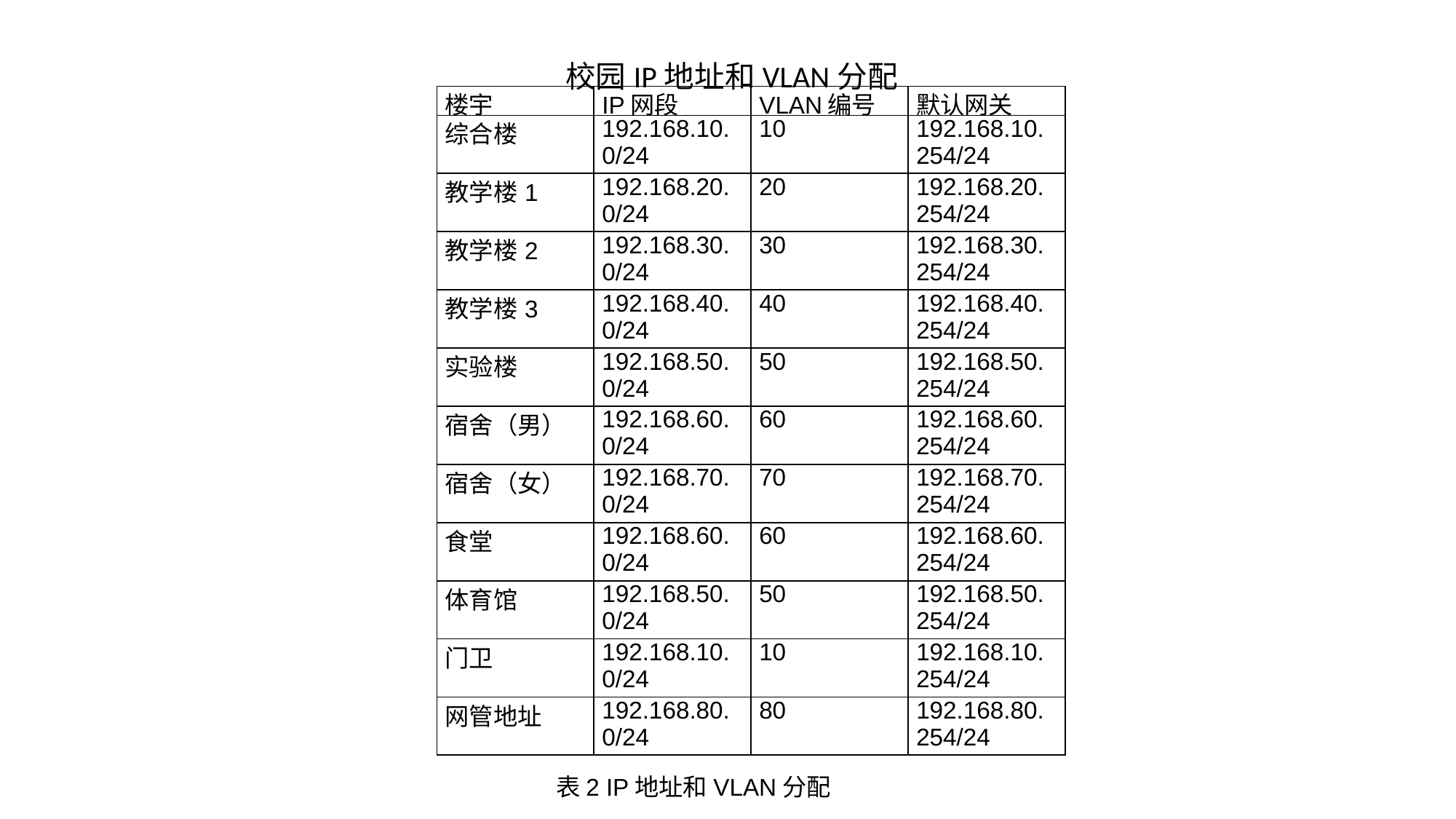

校园IP地址和VLAN分配
| 楼宇 | IP网段 | VLAN编号 | 默认网关 |
| --- | --- | --- | --- |
| 综合楼 | 192.168.10.0/24 | 10 | 192.168.10.254/24 |
| 教学楼1 | 192.168.20.0/24 | 20 | 192.168.20.254/24 |
| 教学楼2 | 192.168.30.0/24 | 30 | 192.168.30.254/24 |
| 教学楼3 | 192.168.40.0/24 | 40 | 192.168.40.254/24 |
| 实验楼 | 192.168.50.0/24 | 50 | 192.168.50.254/24 |
| 宿舍（男） | 192.168.60.0/24 | 60 | 192.168.60.254/24 |
| 宿舍（女） | 192.168.70.0/24 | 70 | 192.168.70.254/24 |
| 食堂 | 192.168.60.0/24 | 60 | 192.168.60.254/24 |
| 体育馆 | 192.168.50.0/24 | 50 | 192.168.50.254/24 |
| 门卫 | 192.168.10.0/24 | 10 | 192.168.10.254/24 |
| 网管地址 | 192.168.80.0/24 | 80 | 192.168.80.254/24 |
表2 IP地址和VLAN分配